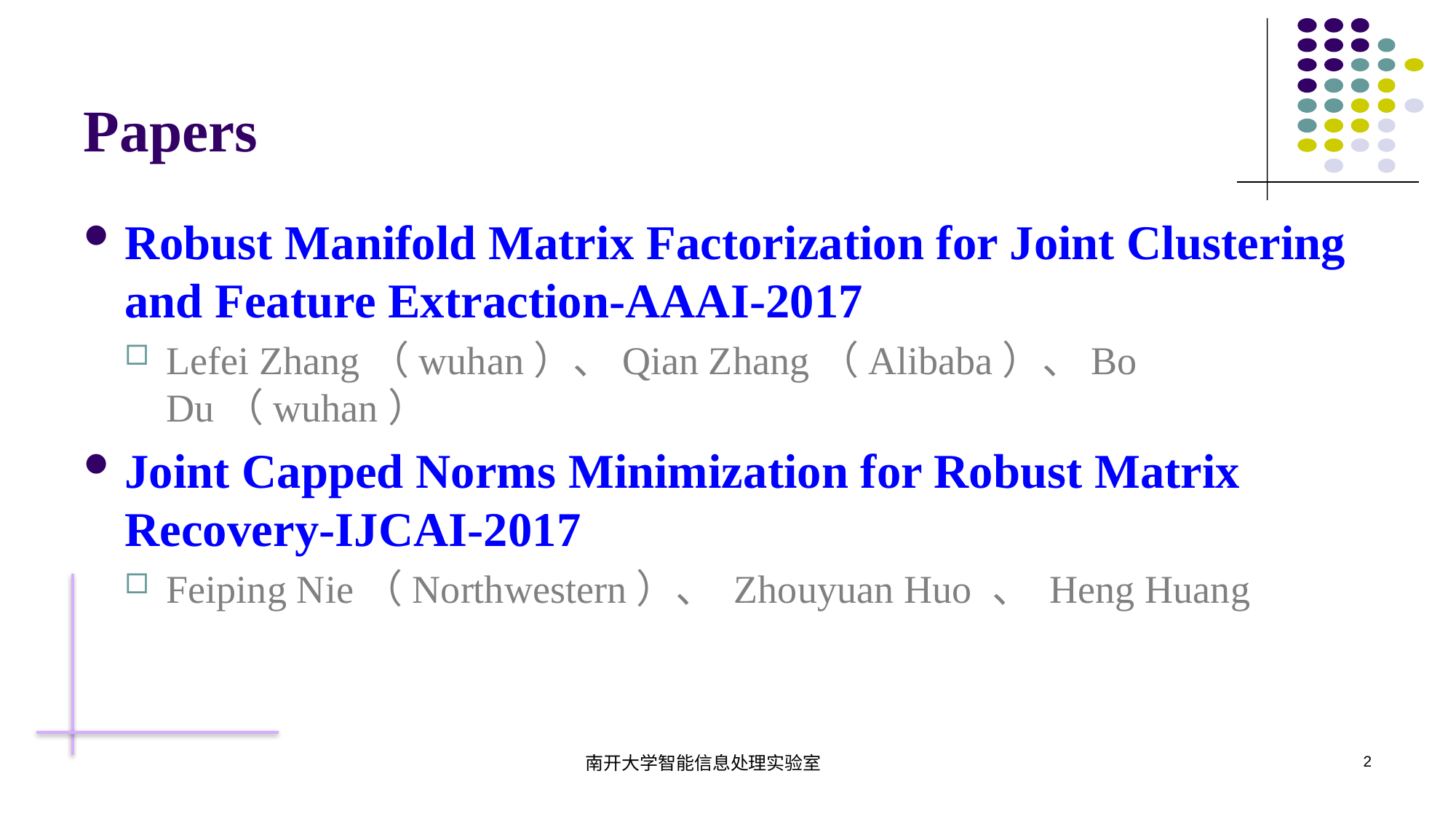

# Papers
Robust Manifold Matrix Factorization for Joint Clustering and Feature Extraction-AAAI-2017
Lefei Zhang（wuhan）、Qian Zhang（Alibaba）、Bo Du（wuhan）
Joint Capped Norms Minimization for Robust Matrix Recovery-IJCAI-2017
Feiping Nie（Northwestern）、 Zhouyuan Huo 、 Heng Huang

南开大学智能信息处理实验室
2